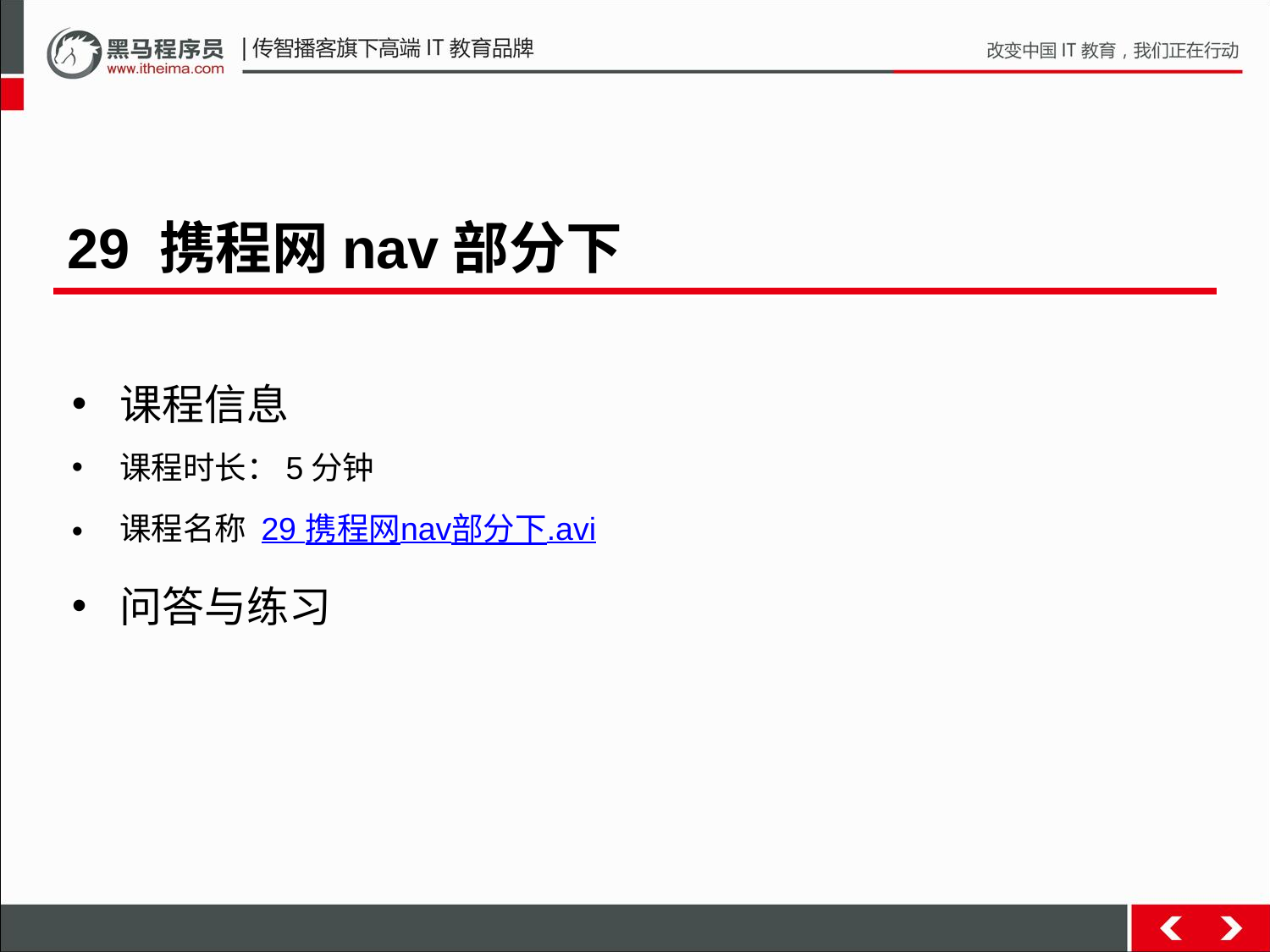

29 携程网nav部分下
课程信息
课程时长：5分钟
课程名称 29 携程网nav部分下.avi
问答与练习